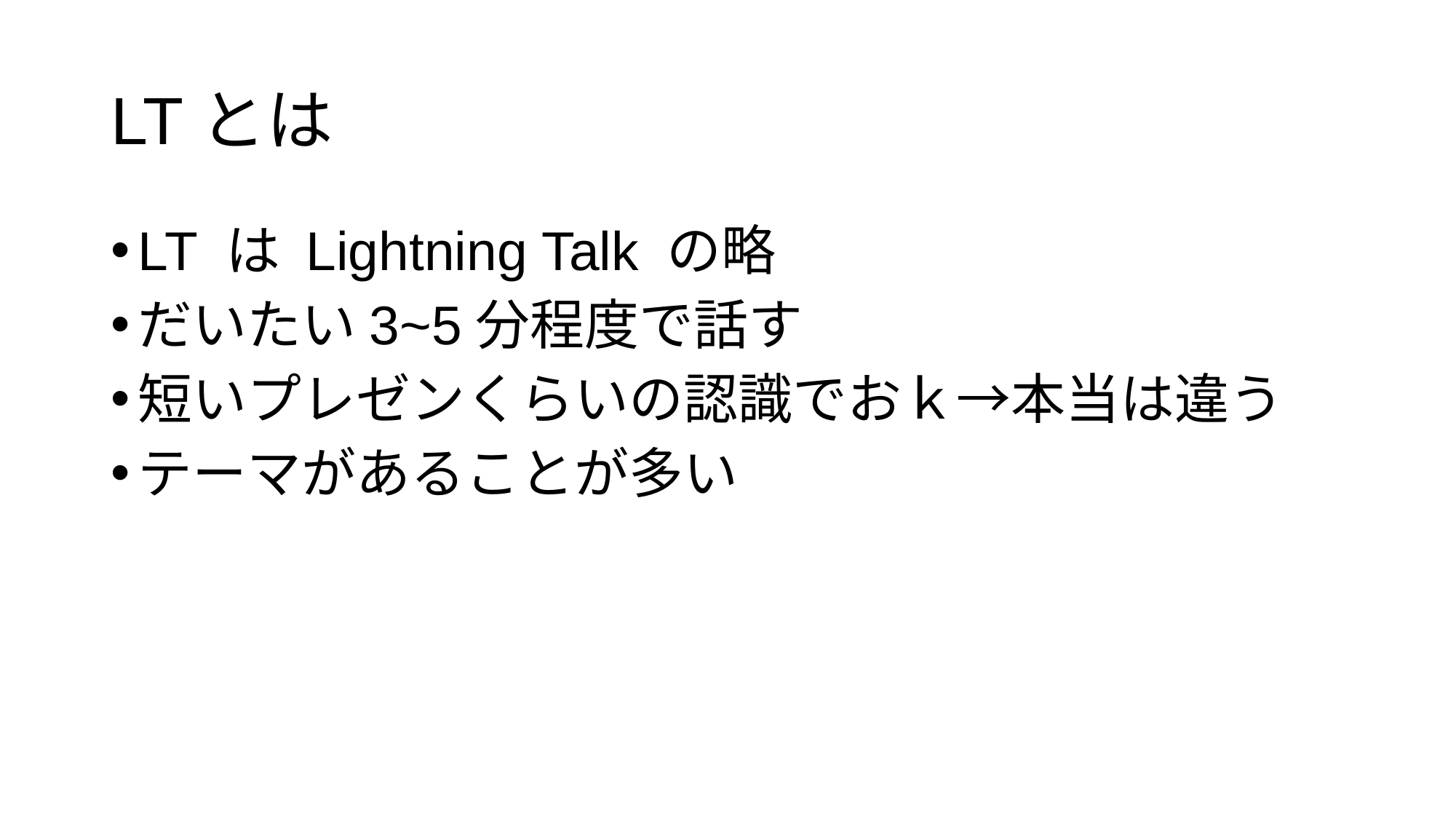

# LTとは
LT は Lightning Talk の略
だいたい3~5分程度で話す
短いプレゼンくらいの認識でおｋ→本当は違う
テーマがあることが多い